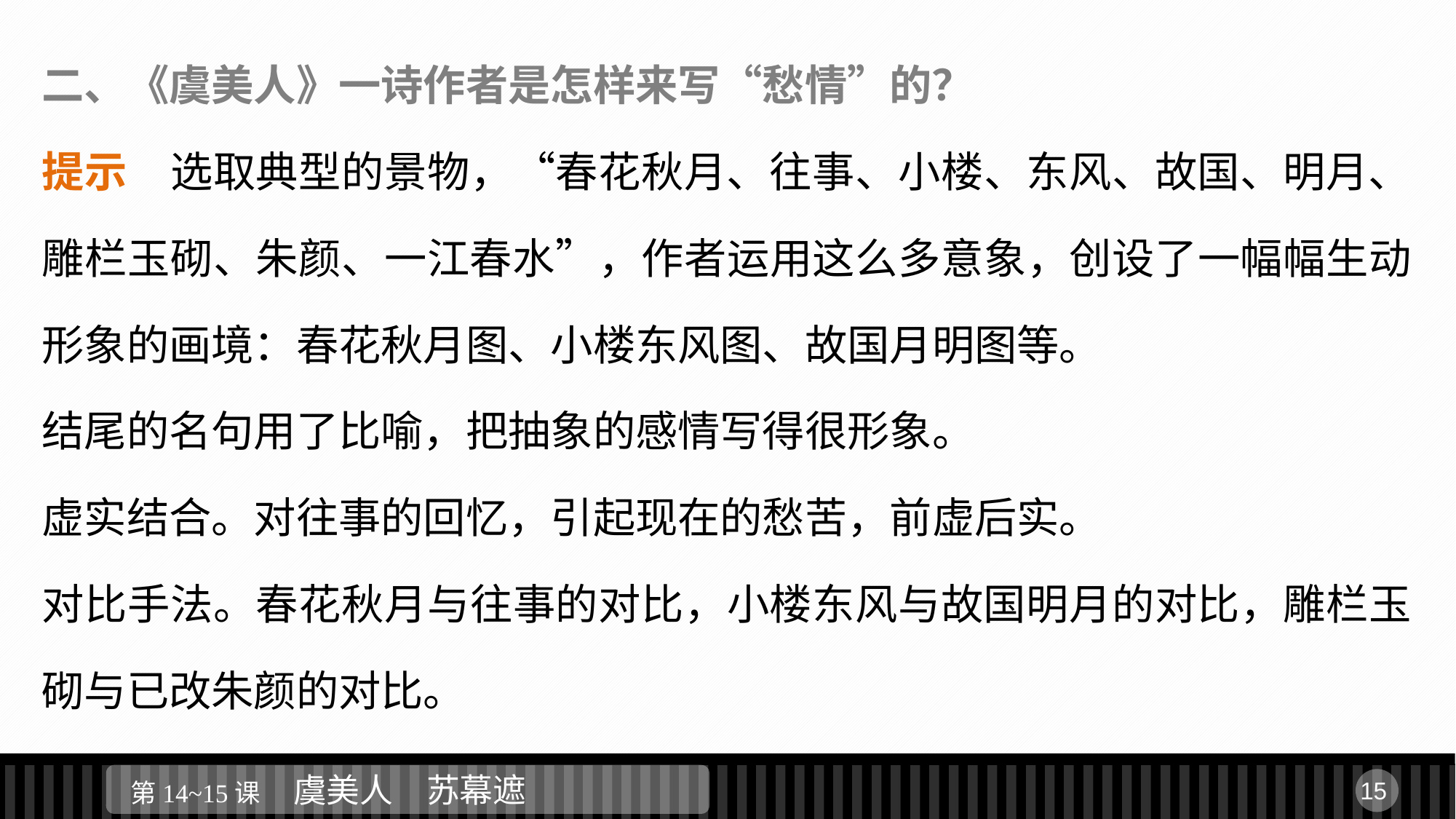

二、《虞美人》一诗作者是怎样来写“愁情”的？
提示　选取典型的景物，“春花秋月、往事、小楼、东风、故国、明月、雕栏玉砌、朱颜、一江春水”，作者运用这么多意象，创设了一幅幅生动形象的画境：春花秋月图、小楼东风图、故国月明图等。
结尾的名句用了比喻，把抽象的感情写得很形象。
虚实结合。对往事的回忆，引起现在的愁苦，前虚后实。
对比手法。春花秋月与往事的对比，小楼东风与故国明月的对比，雕栏玉砌与已改朱颜的对比。